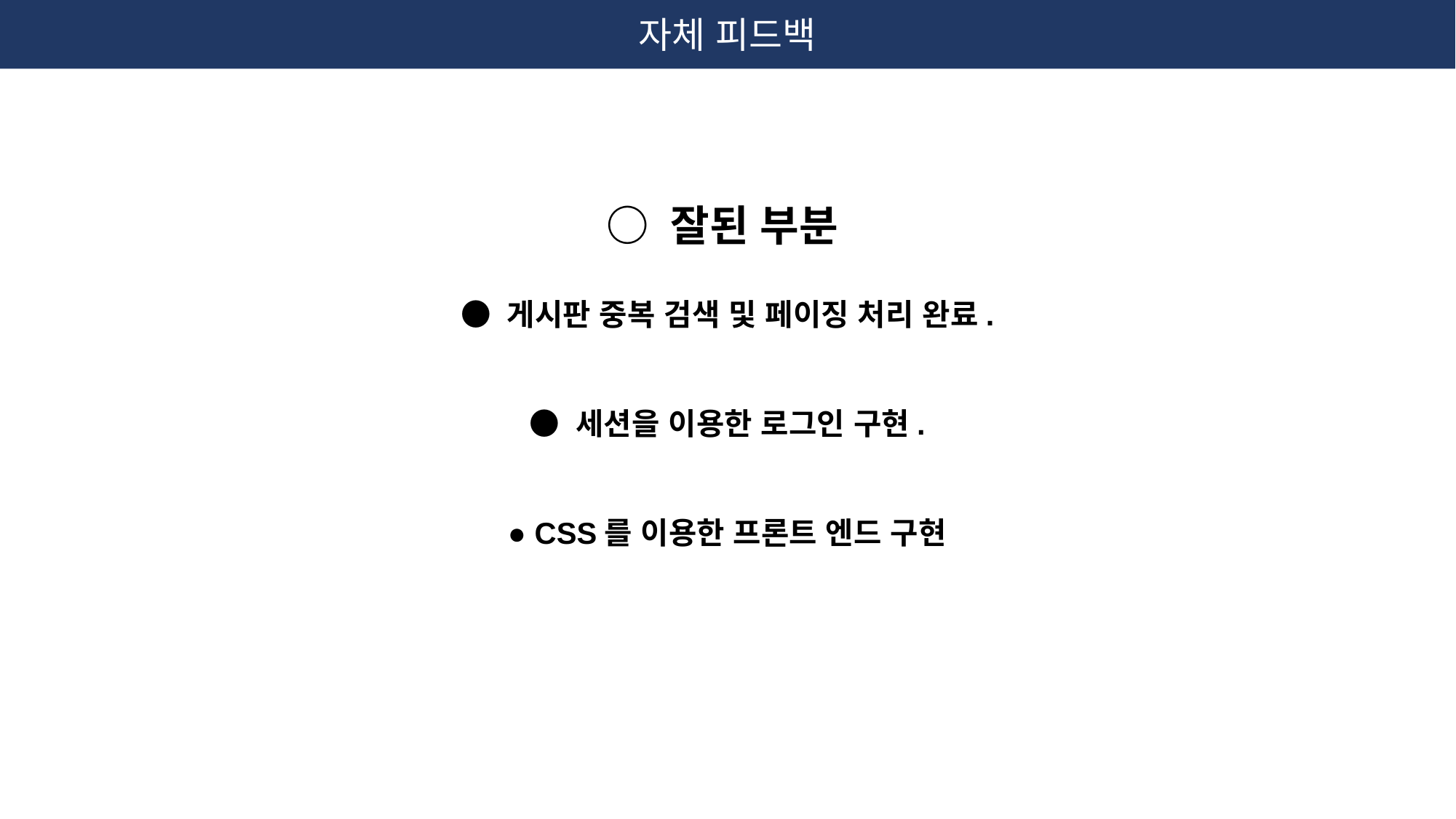

자체 피드백
  ○ 잘된 부분

    ● 게시판 중복 검색 및 페이징 처리 완료.

    ● 세션을 이용한 로그인 구현.

    ● CSS를 이용한 프론트 엔드 구현